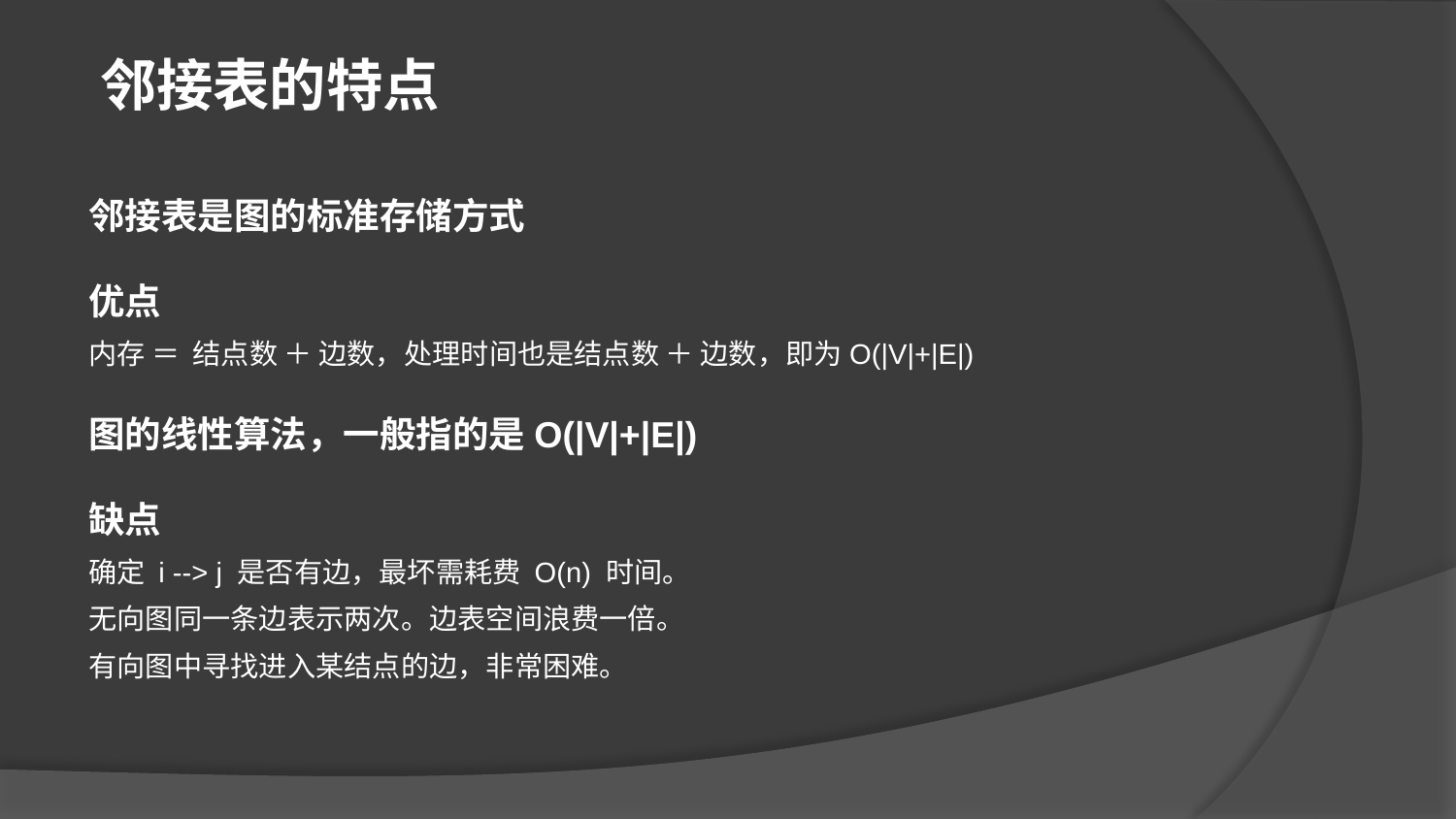

邻接表的特点
邻接表是图的标准存储方式
优点
内存 ＝  结点数 ＋ 边数，处理时间也是结点数 ＋ 边数，即为O(|V|+|E|)
图的线性算法，一般指的是O(|V|+|E|)
缺点
确定 i --> j 是否有边，最坏需耗费 O(n) 时间。
无向图同一条边表示两次。边表空间浪费一倍。
有向图中寻找进入某结点的边，非常困难。